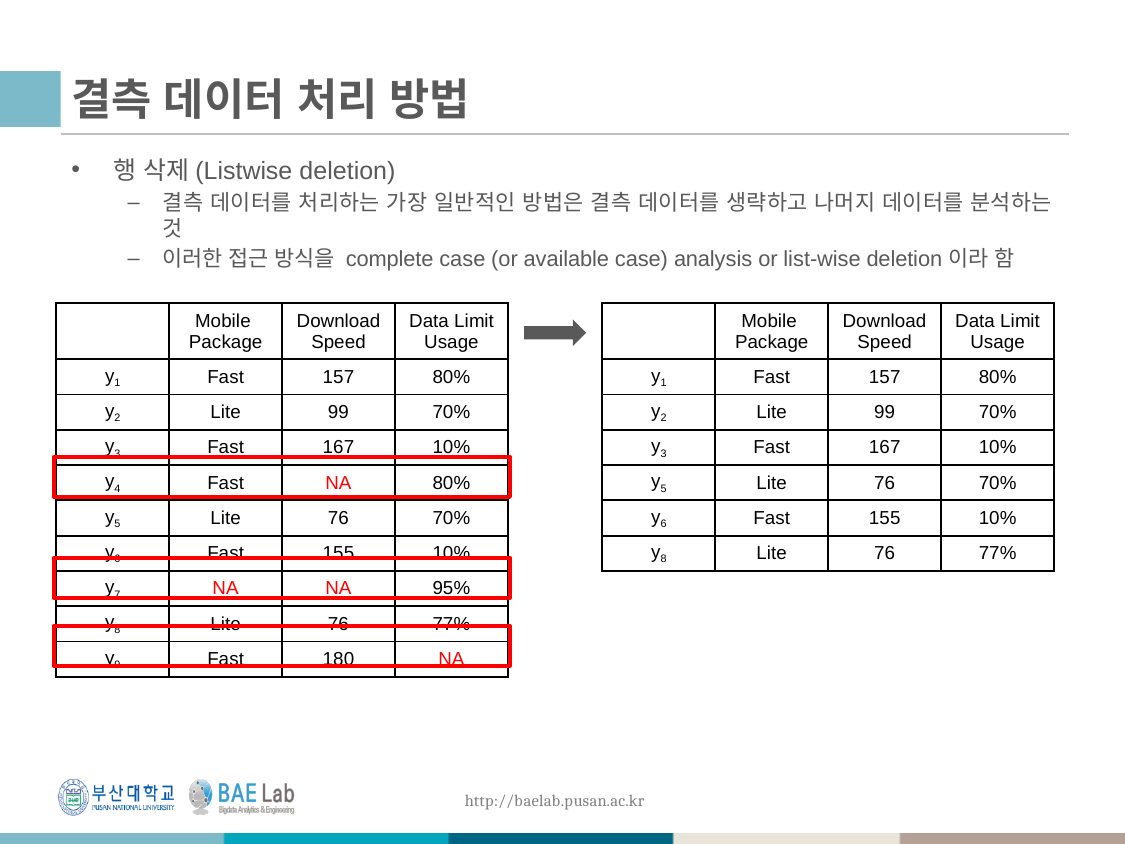

# 결측 데이터 처리 방법
행 삭제(Listwise deletion)
결측 데이터를 처리하는 가장 일반적인 방법은 결측 데이터를 생략하고 나머지 데이터를 분석하는 것
이러한 접근 방식을 complete case (or available case) analysis or list-wise deletion이라 함

|  | Mobile Package | Download Speed | Data Limit Usage |
| --- | --- | --- | --- |
| y1 | Fast | 157 | 80% |
| y2 | Lite | 99 | 70% |
| y3 | Fast | 167 | 10% |
| y4 | Fast | NA | 80% |
| y5 | Lite | 76 | 70% |
| y6 | Fast | 155 | 10% |
| y7 | NA | NA | 95% |
| y8 | Lite | 76 | 77% |
| y9 | Fast | 180 | NA |
|  | Mobile Package | Download Speed | Data Limit Usage |
| --- | --- | --- | --- |
| y1 | Fast | 157 | 80% |
| y2 | Lite | 99 | 70% |
| y3 | Fast | 167 | 10% |
| y5 | Lite | 76 | 70% |
| y6 | Fast | 155 | 10% |
| y8 | Lite | 76 | 77% |